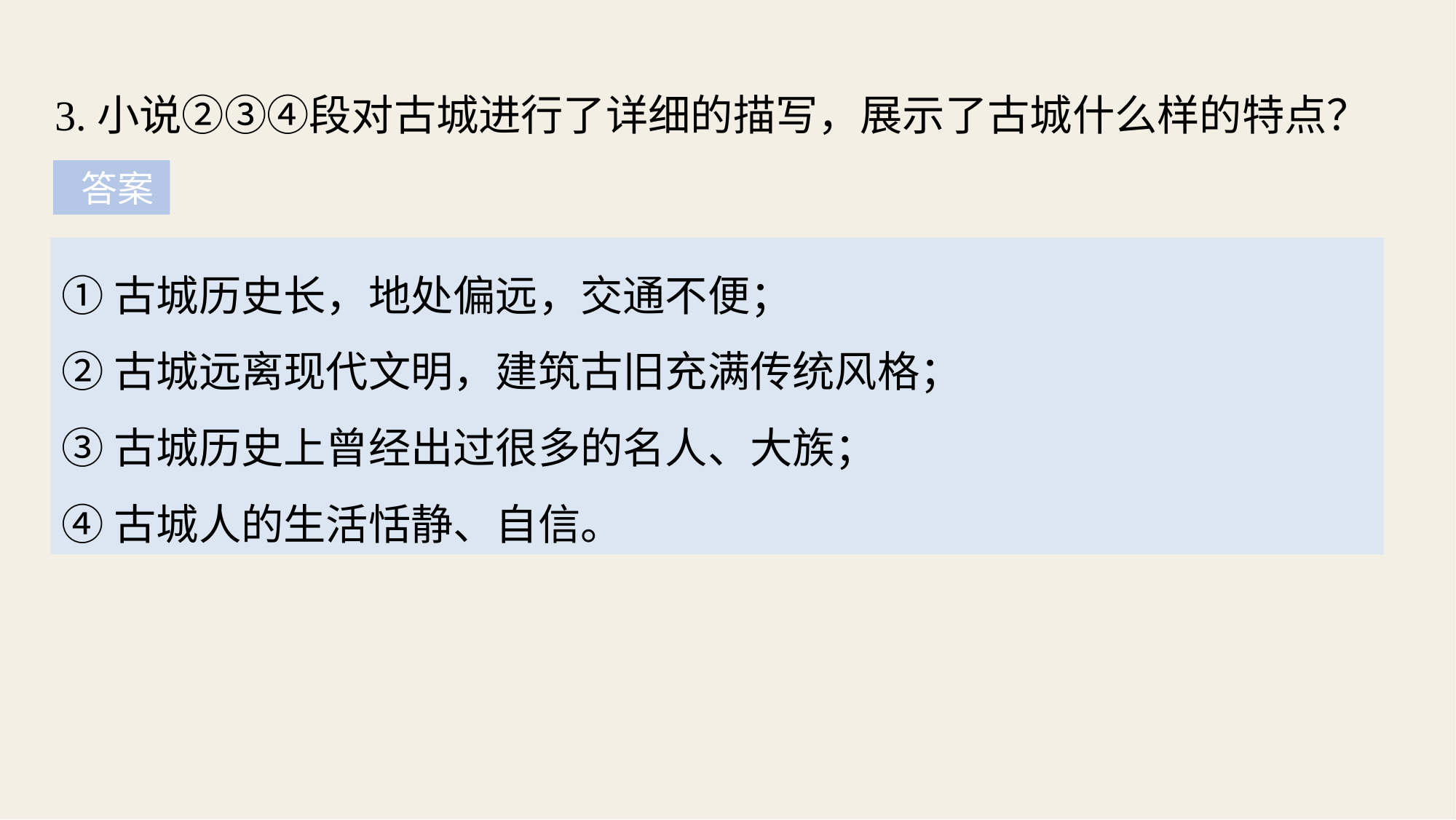

3.小说②③④段对古城进行了详细的描写，展示了古城什么样的特点？
 答案
①古城历史长，地处偏远，交通不便；
②古城远离现代文明，建筑古旧充满传统风格；
③古城历史上曾经出过很多的名人、大族；
④古城人的生活恬静、自信。